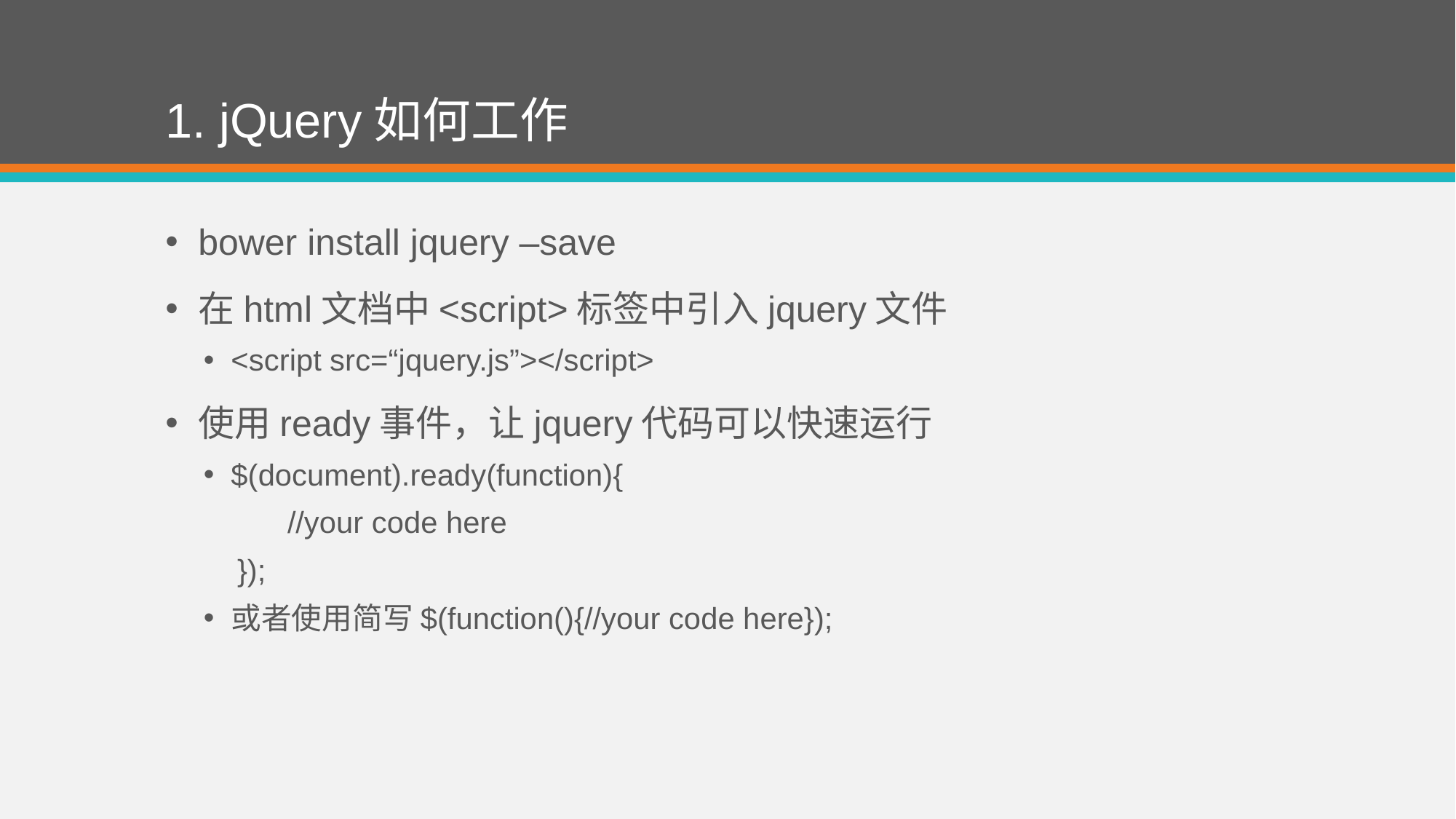

# 1. jQuery如何工作
bower install jquery –save
在html文档中<script>标签中引入jquery文件
<script src=“jquery.js”></script>
使用ready事件，让jquery代码可以快速运行
$(document).ready(function){
          //your code here
    });
或者使用简写$(function(){//your code here});